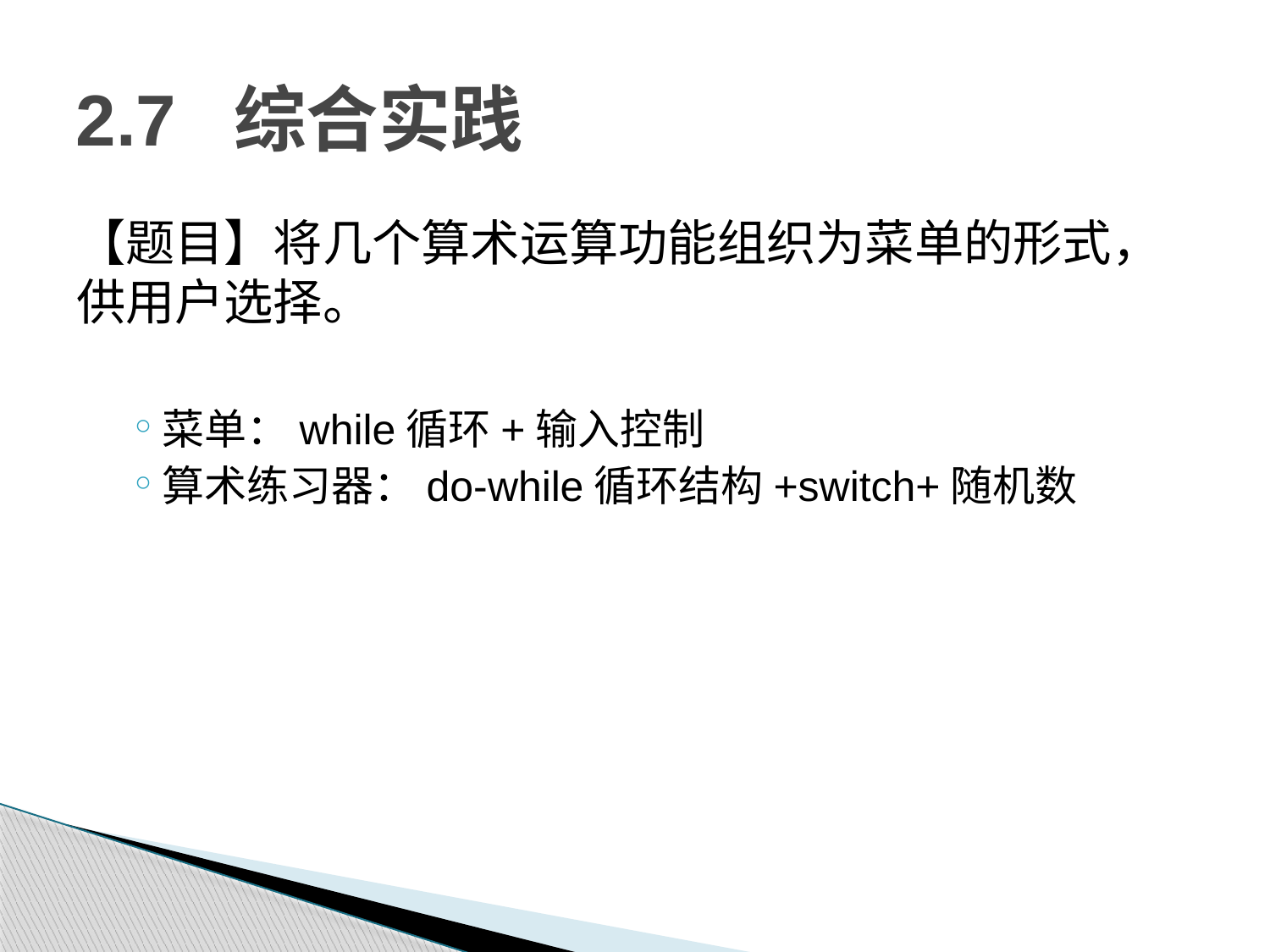

# 2.7  综合实践
【题目】将几个算术运算功能组织为菜单的形式，供用户选择。

菜单：while循环+输入控制
算术练习器：do-while循环结构+switch+随机数